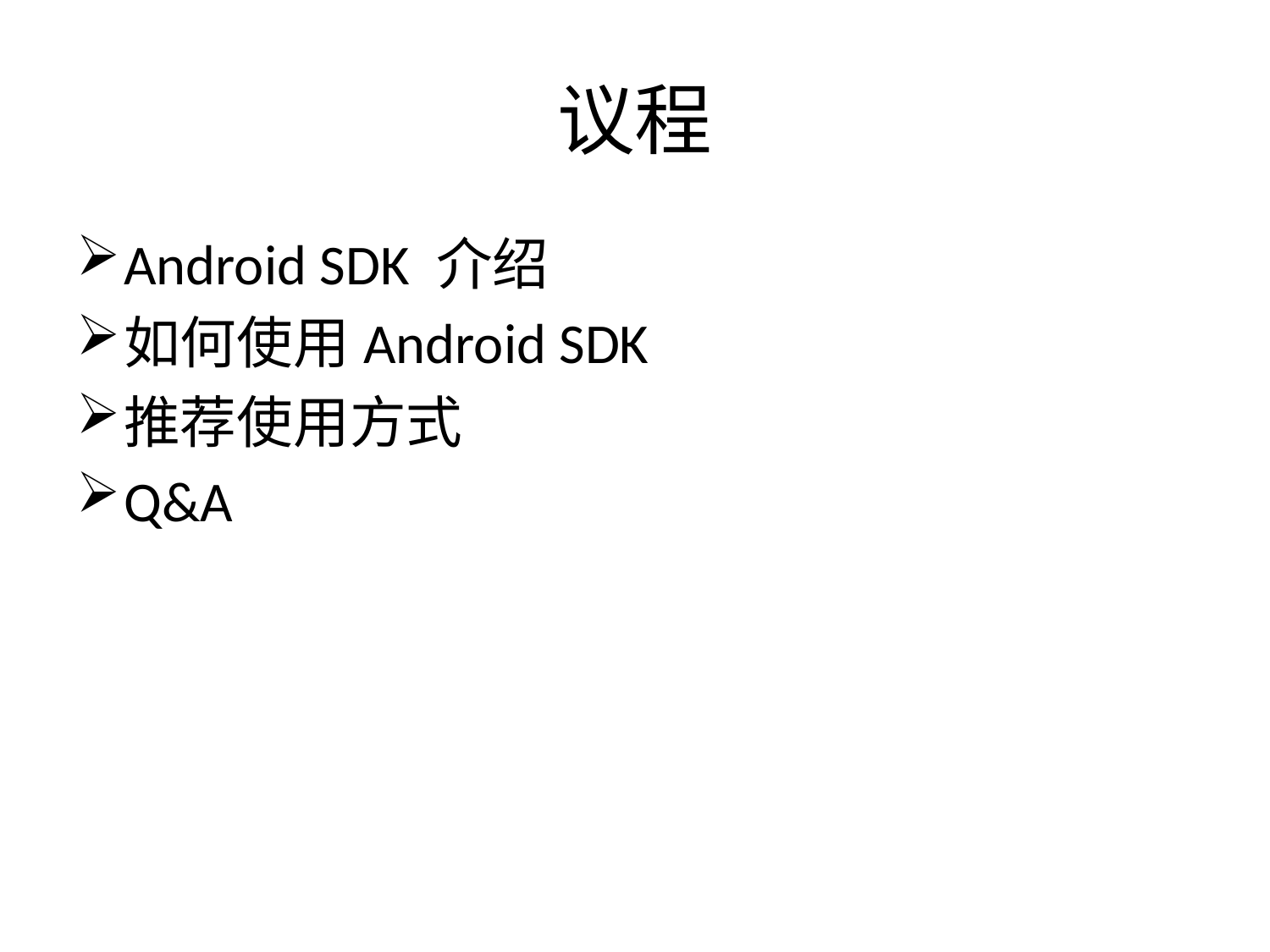

# 议程
Android SDK 介绍
如何使用Android SDK
推荐使用方式
Q&A